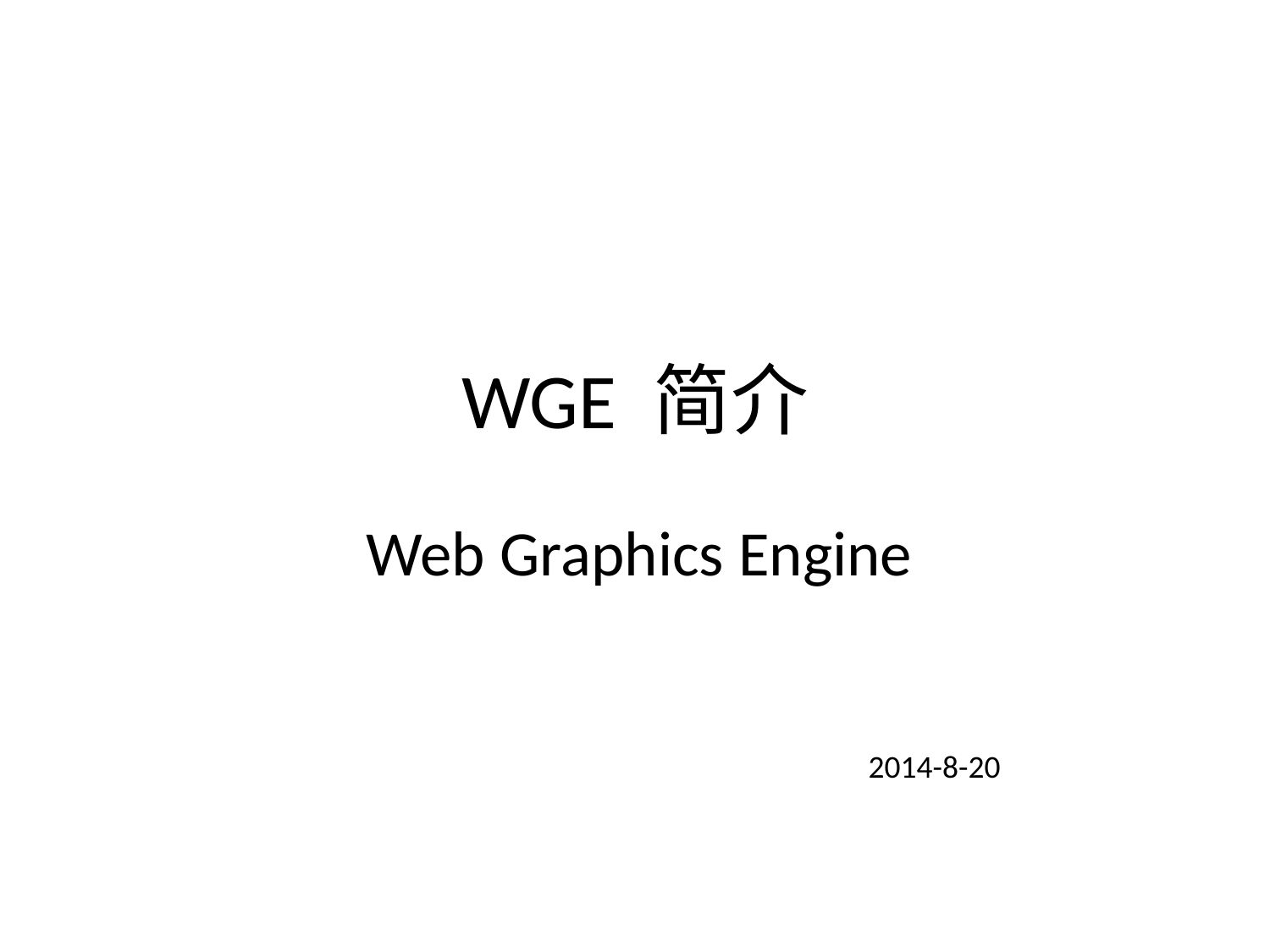

# WGE 简介
Web Graphics Engine
2014-8-20